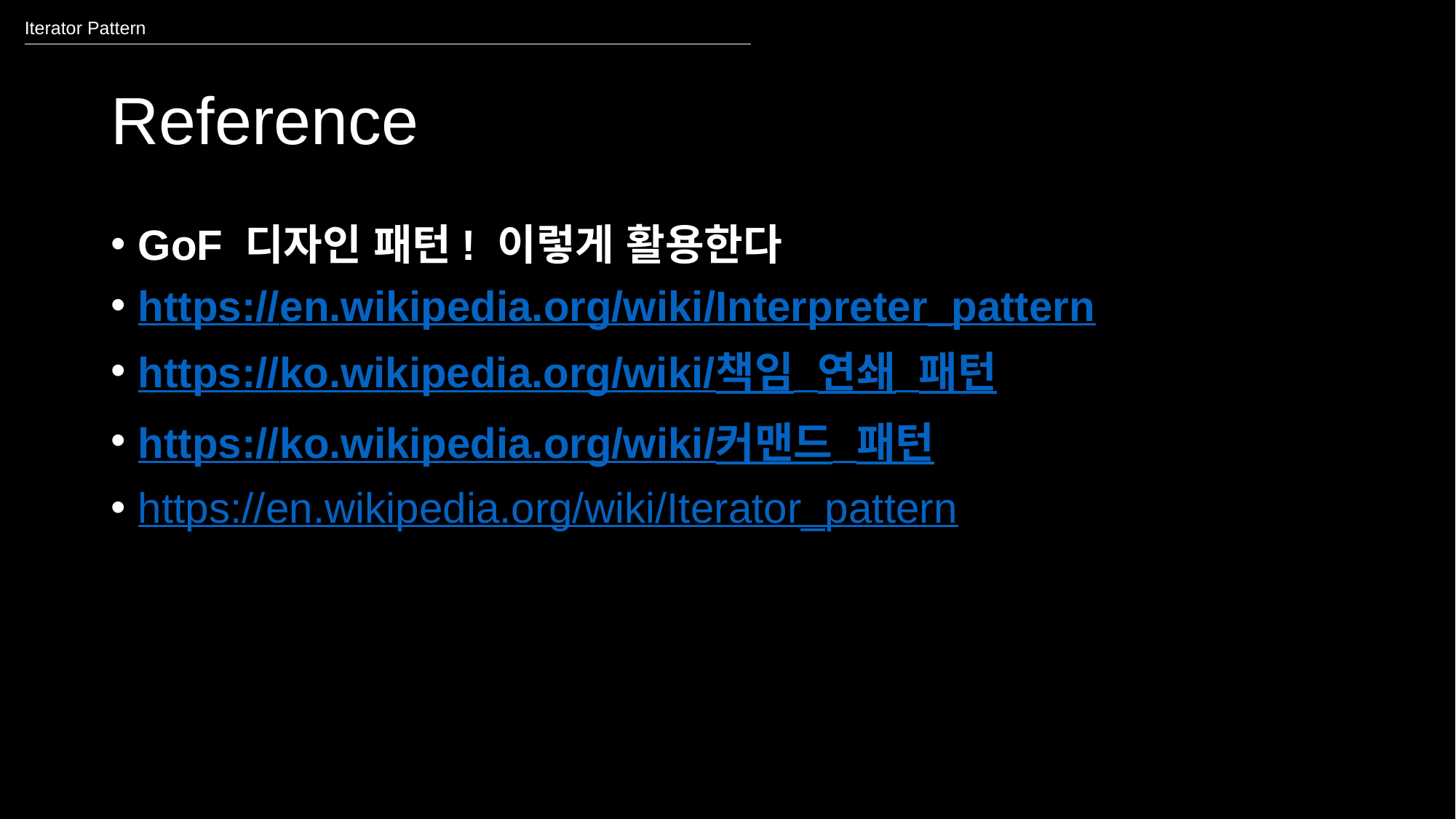

Iterator Pattern
# Reference
GoF 디자인 패턴! 이렇게 활용한다
https://en.wikipedia.org/wiki/Interpreter_pattern
https://ko.wikipedia.org/wiki/책임_연쇄_패턴
https://ko.wikipedia.org/wiki/커맨드_패턴
https://en.wikipedia.org/wiki/Iterator_pattern